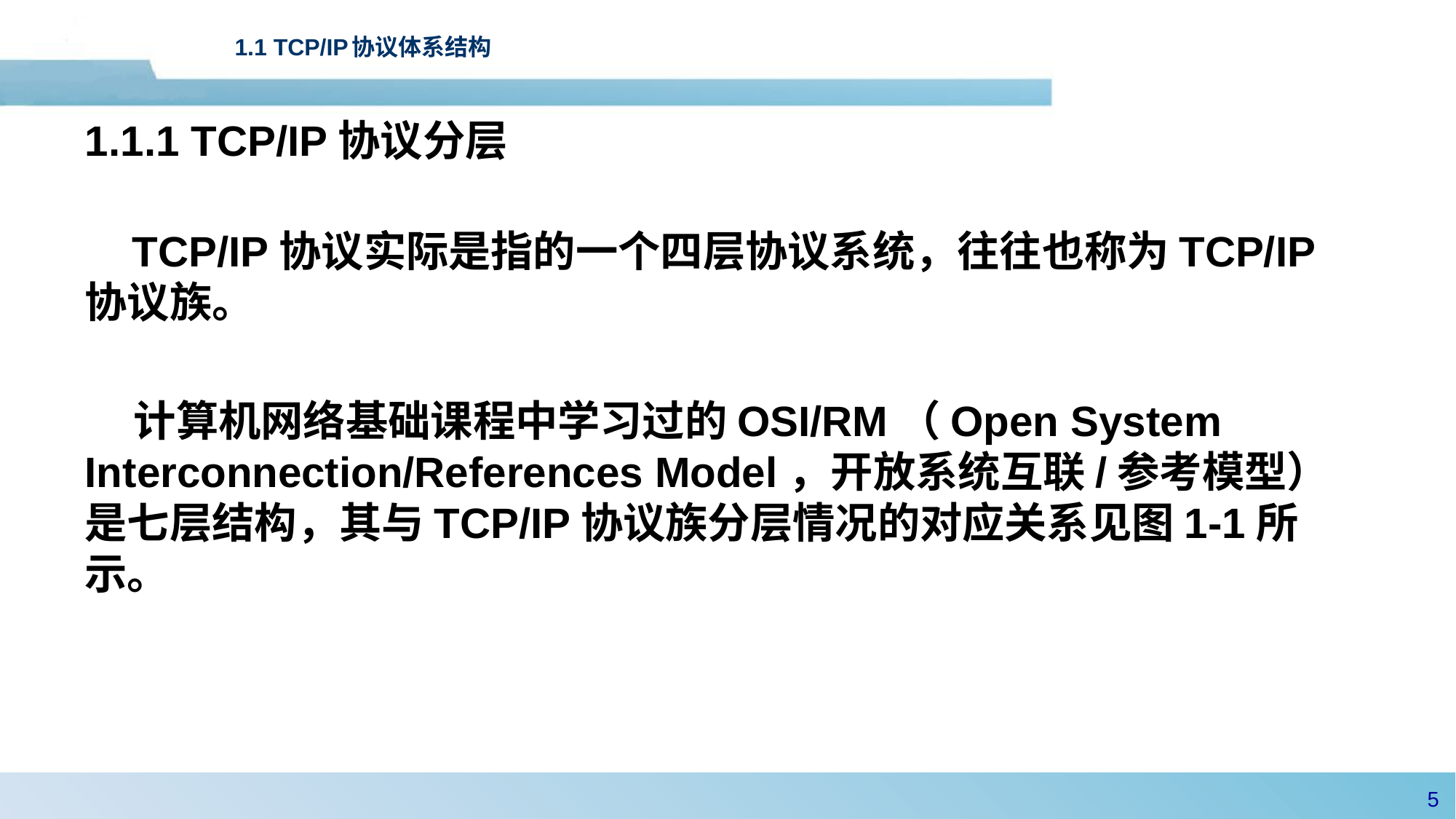

# 1.1 TCP/IP协议体系结构
1.1.1 TCP/IP协议分层
    TCP/IP协议实际是指的一个四层协议系统，往往也称为TCP/IP协议族。

    计算机网络基础课程中学习过的OSI/RM（Open System Interconnection/References Model，开放系统互联/参考模型）是七层结构，其与TCP/IP协议族分层情况的对应关系见图1-1所示。

5